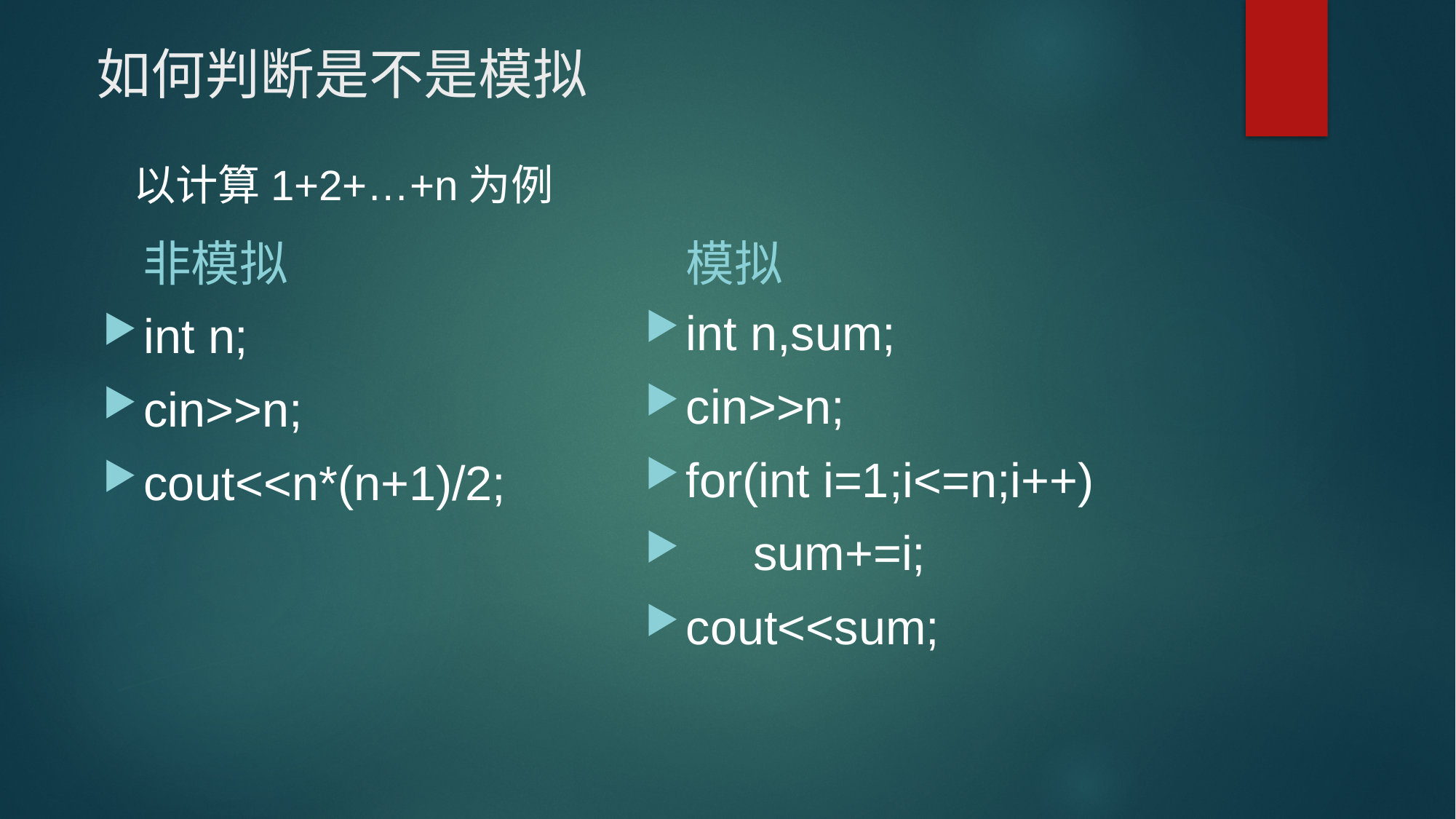

# 如何判断是不是模拟
以计算1+2+…+n为例
非模拟
模拟
int n,sum;
cin>>n;
for(int i=1;i<=n;i++)
     sum+=i;
cout<<sum;
int n;
cin>>n;
cout<<n*(n+1)/2;